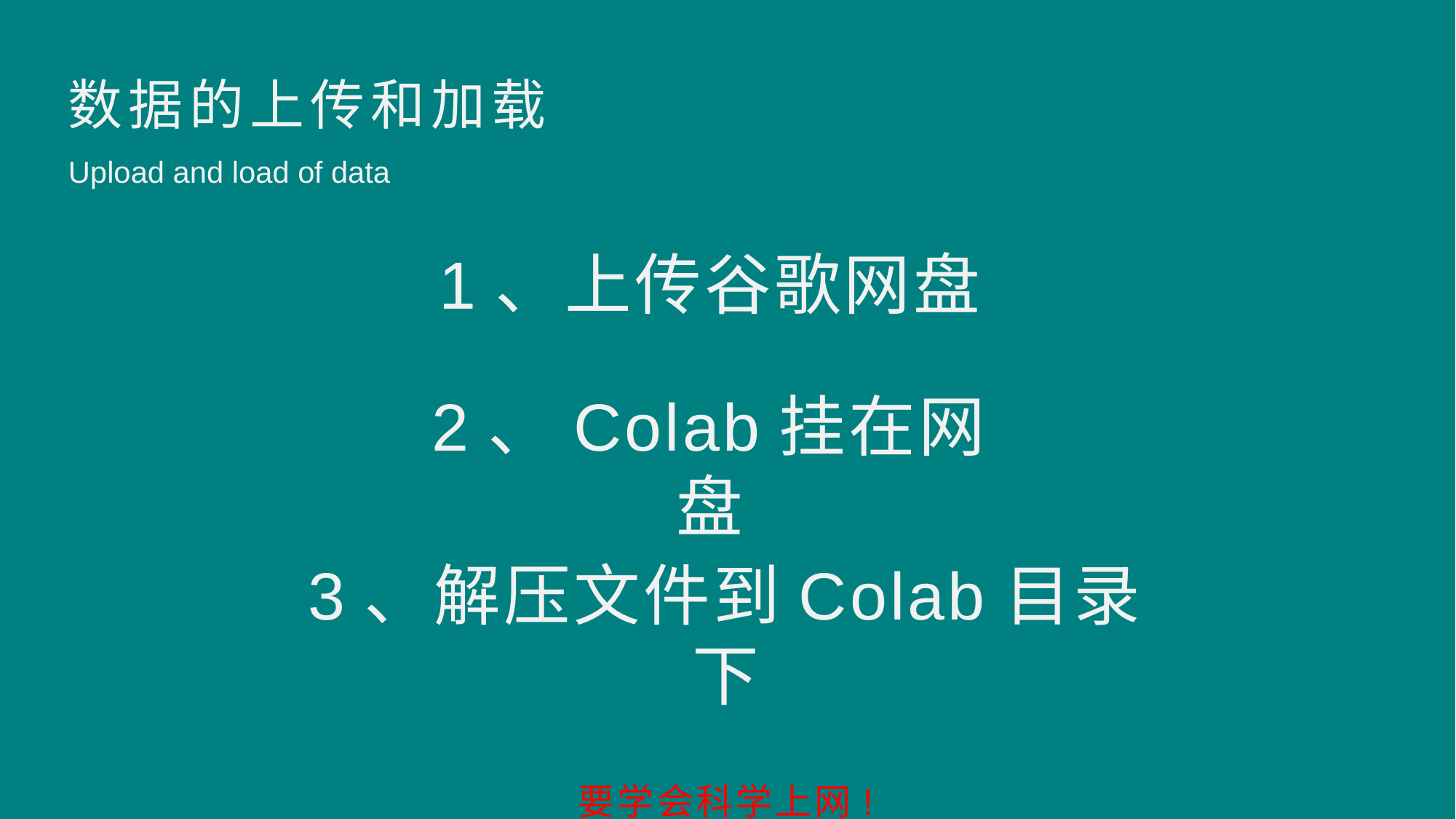

数据的上传和加载
Upload and load of data
# 1、上传谷歌网盘
2、Colab挂在网盘
3、解压文件到Colab目录下
要学会科学上网!